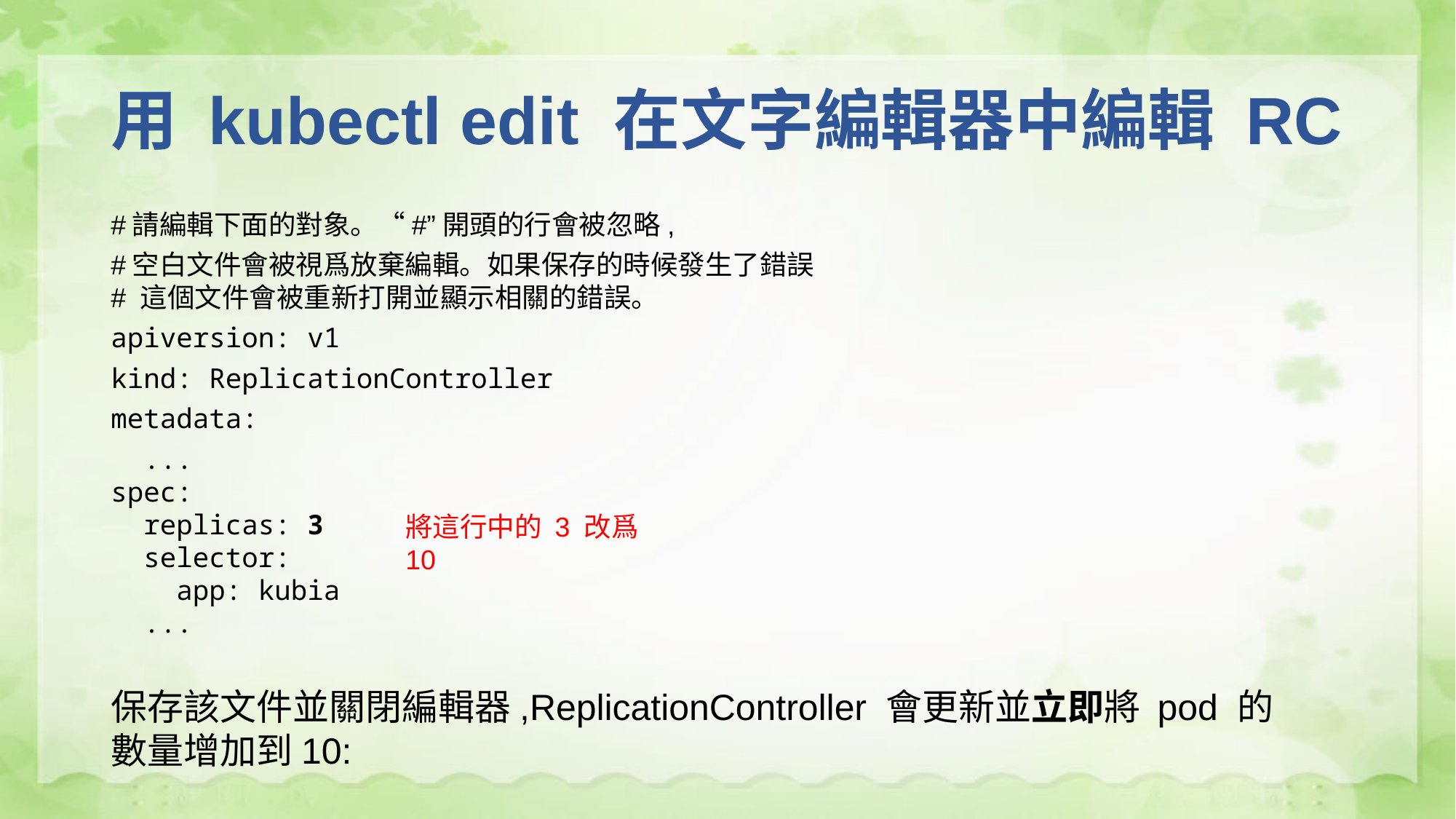

# 用 kubectl edit 在文字編輯器中編輯 RC
#請編輯下面的對象。“#”開頭的行會被忽略,
#空白文件會被視爲放棄編輯。如果保存的時候發生了錯誤 # 這個文件會被重新打開並顯示相關的錯誤。
apiversion: v1
kind: ReplicationController
metadata:
  ...
spec:
  replicas: 3
  selector:
    app: kubia
  ...
將這行中的 3 改爲 10
保存該文件並關閉編輯器,ReplicationController 會更新並立即將 pod 的數量增加到10: